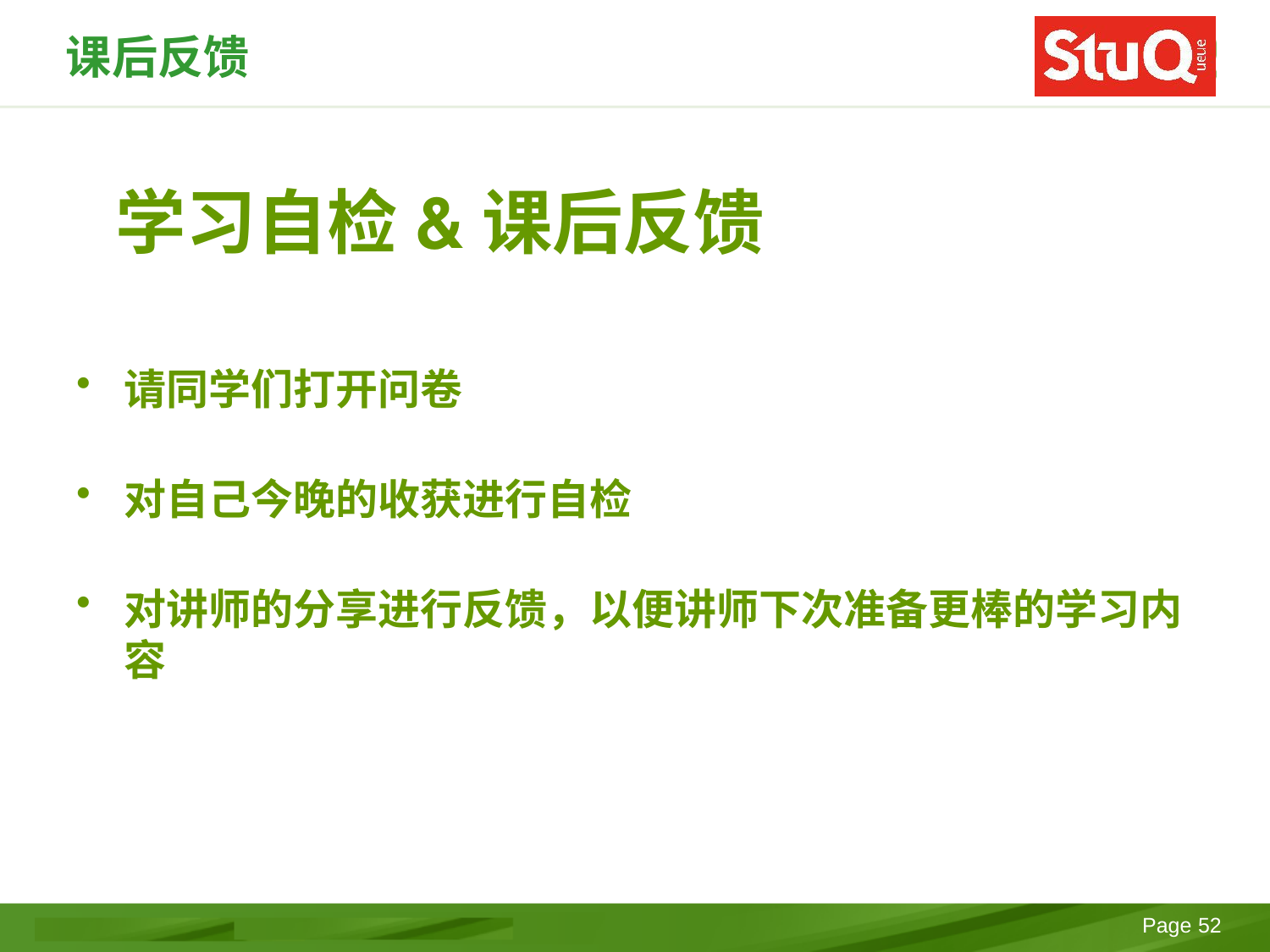

# 课后反馈
学习自检&课后反馈
请同学们打开问卷
对自己今晚的收获进行自检
对讲师的分享进行反馈，以便讲师下次准备更棒的学习内容

 Page 52